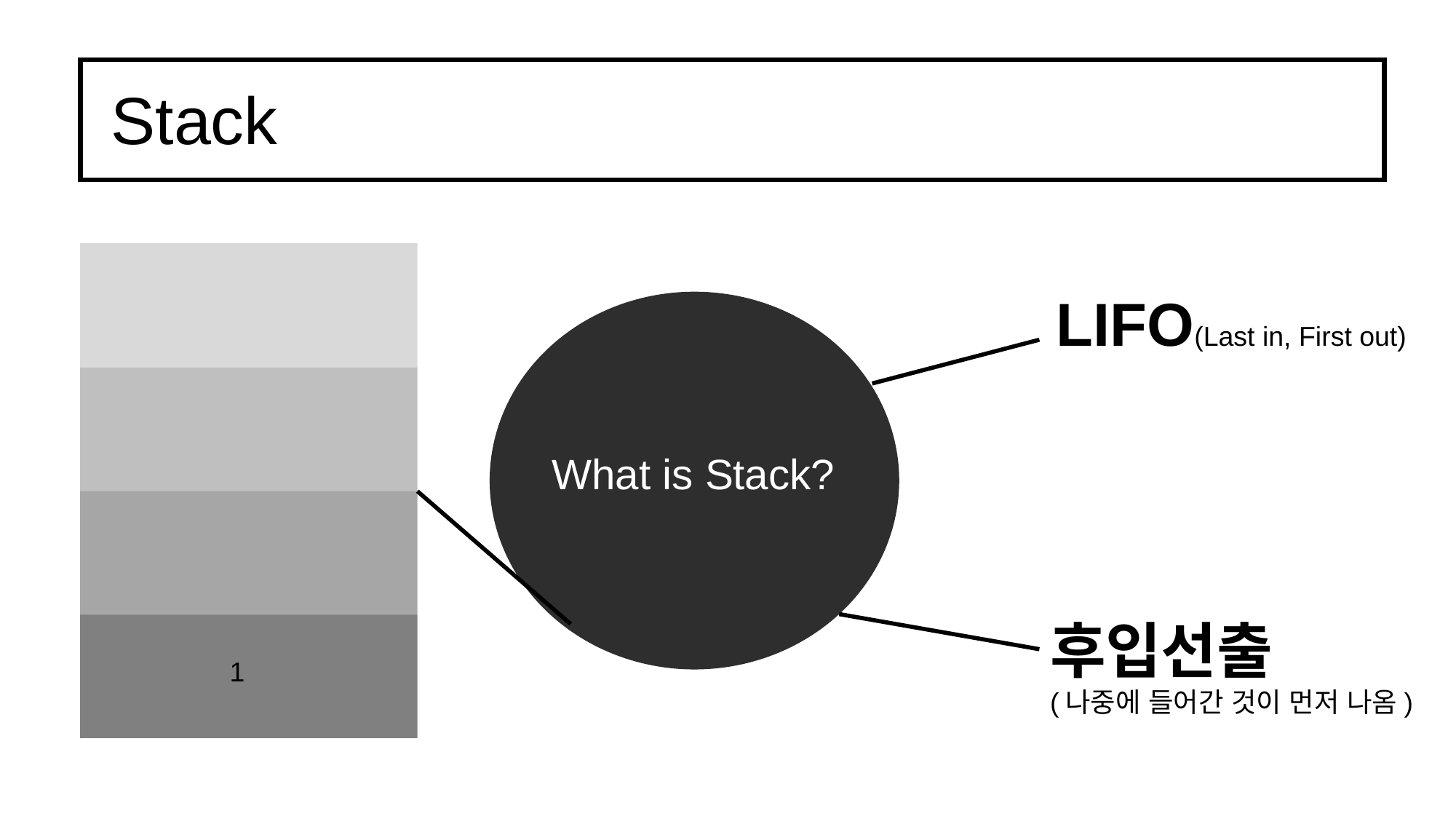

# Stack

LIFO(Last in, First out)

What is Stack?

후입선출
(나중에 들어간 것이 먼저 나옴)

1